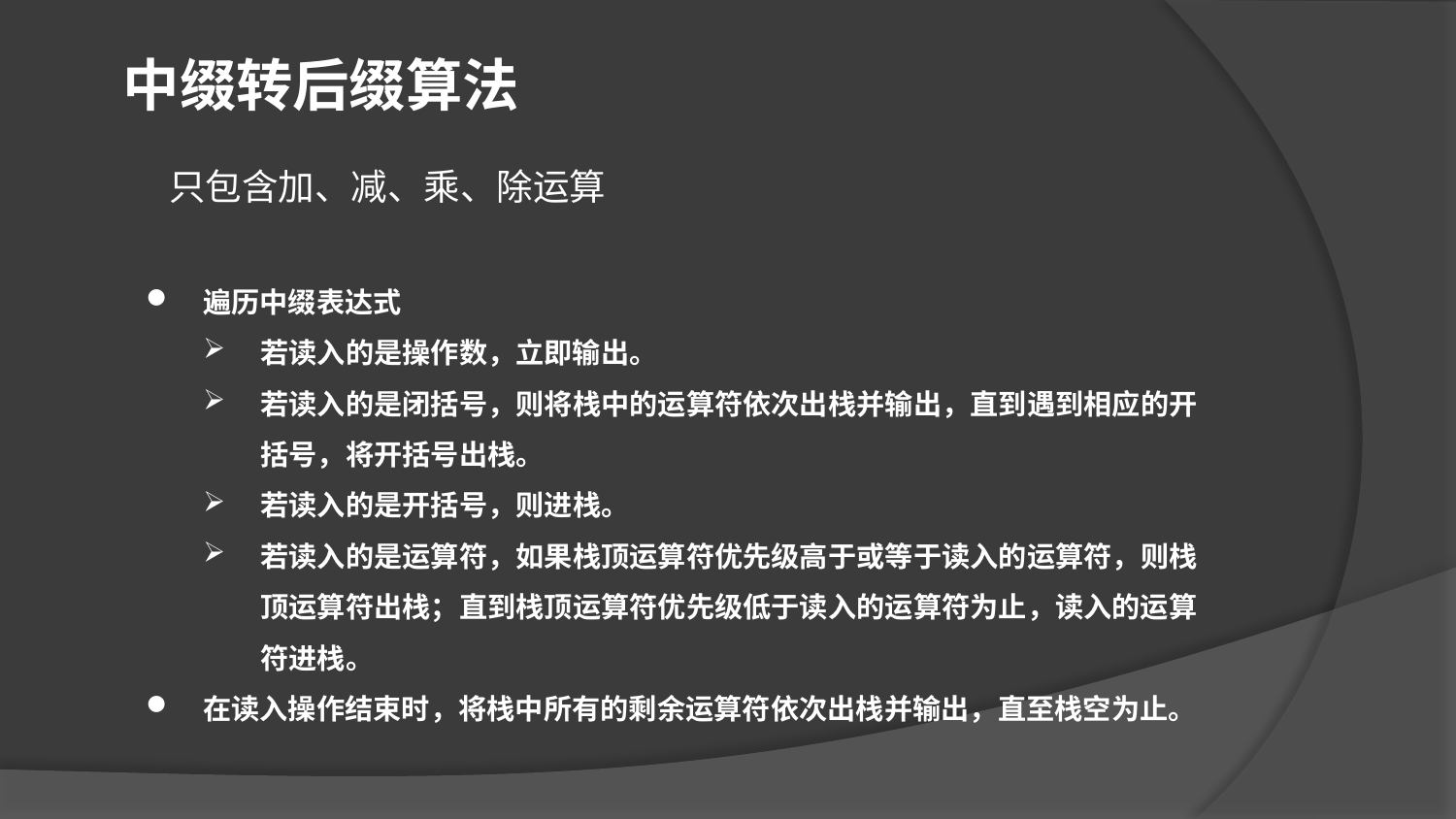

中缀转后缀算法
只包含加、减、乘、除运算
遍历中缀表达式
若读入的是操作数，立即输出。
若读入的是闭括号，则将栈中的运算符依次出栈并输出，直到遇到相应的开括号，将开括号出栈。
若读入的是开括号，则进栈。
若读入的是运算符，如果栈顶运算符优先级高于或等于读入的运算符，则栈顶运算符出栈；直到栈顶运算符优先级低于读入的运算符为止，读入的运算符进栈。
在读入操作结束时，将栈中所有的剩余运算符依次出栈并输出，直至栈空为止。